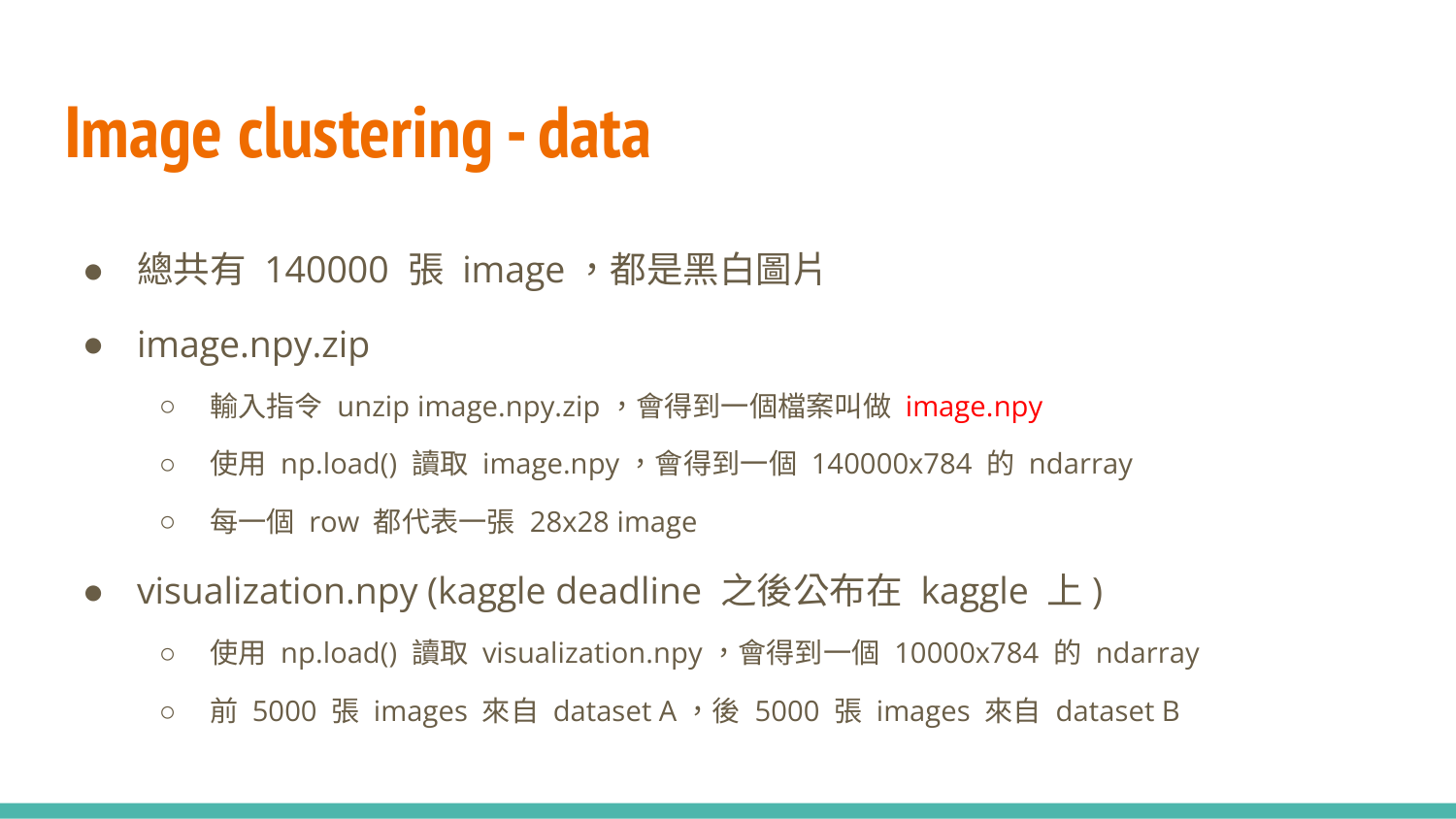

# Image clustering - data
總共有 140000 張 image，都是黑白圖片
image.npy.zip
輸入指令 unzip image.npy.zip，會得到一個檔案叫做 image.npy
使用 np.load() 讀取 image.npy，會得到一個 140000x784 的 ndarray
每一個 row 都代表一張 28x28 image
visualization.npy (kaggle deadline 之後公布在 kaggle 上)
使用 np.load() 讀取 visualization.npy，會得到一個 10000x784 的 ndarray
前 5000 張 images 來自 dataset A，後 5000 張 images 來自 dataset B